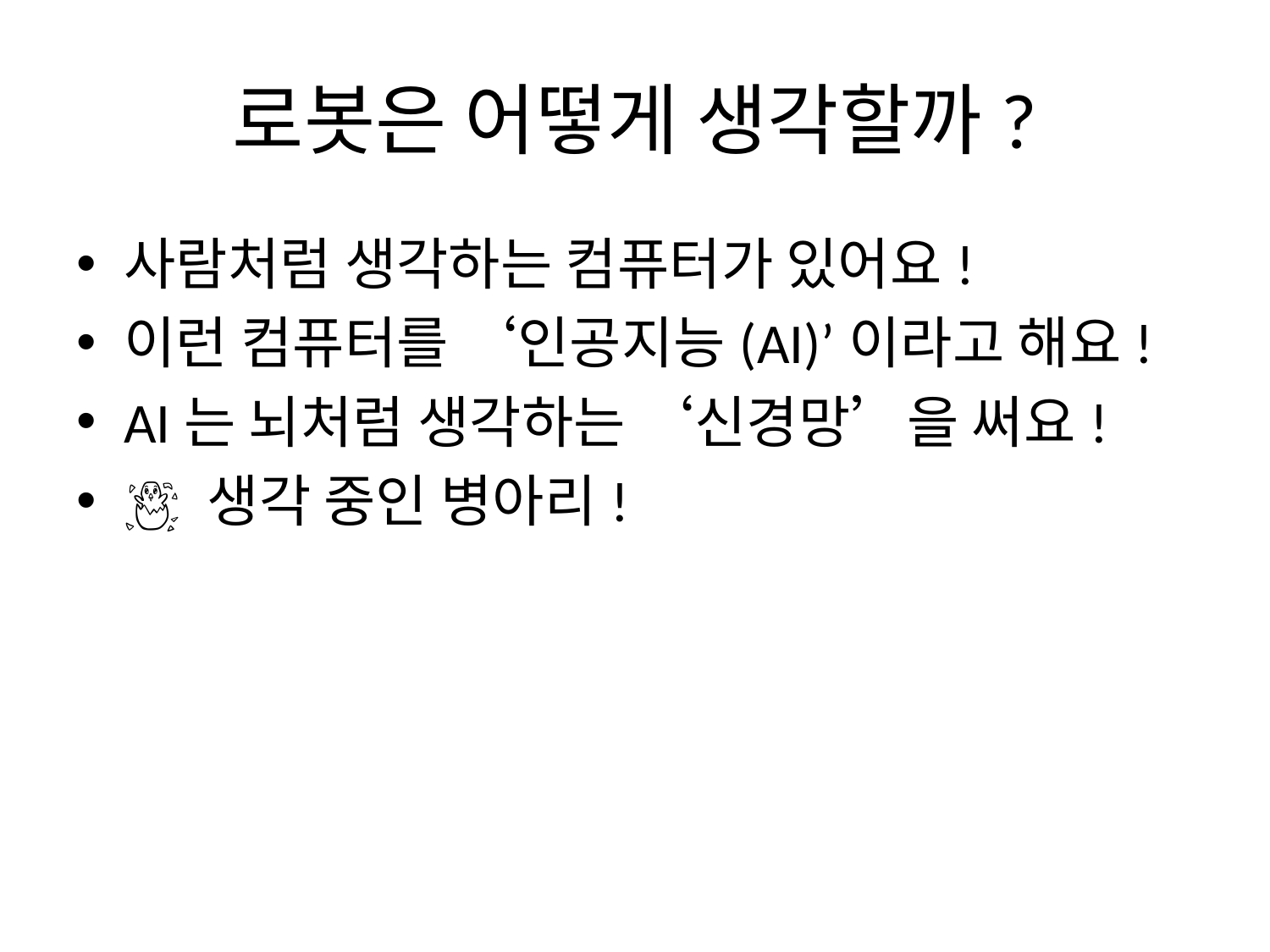

# 로봇은 어떻게 생각할까?
사람처럼 생각하는 컴퓨터가 있어요!
이런 컴퓨터를 ‘인공지능(AI)’이라고 해요!
AI는 뇌처럼 생각하는 ‘신경망’을 써요!
🐣 생각 중인 병아리!